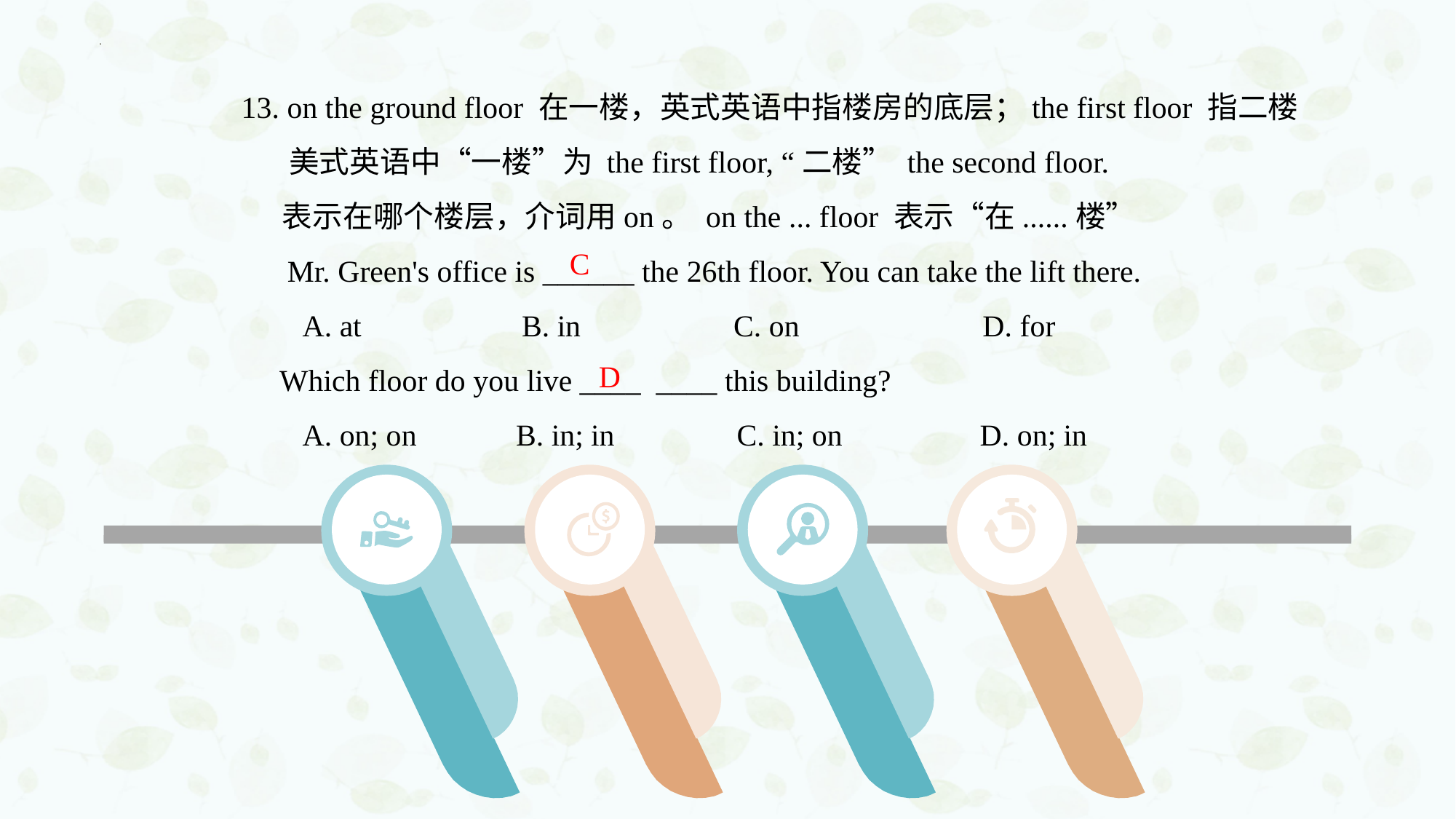

13. on the ground floor 在一楼，英式英语中指楼房的底层；the first floor 指二楼
      美式英语中“一楼”为 the first floor, “二楼” the second floor.
     表示在哪个楼层，介词用on。 on the ... floor 表示“在......楼”
      Mr. Green's office is ______ the 26th floor. You can take the lift there.
        A. at                     B. in                    C. on                        D. for
     Which floor do you live ____  ____ this building?
        A. on; on             B. in; in                C. in; on                  D. on; in
C
D